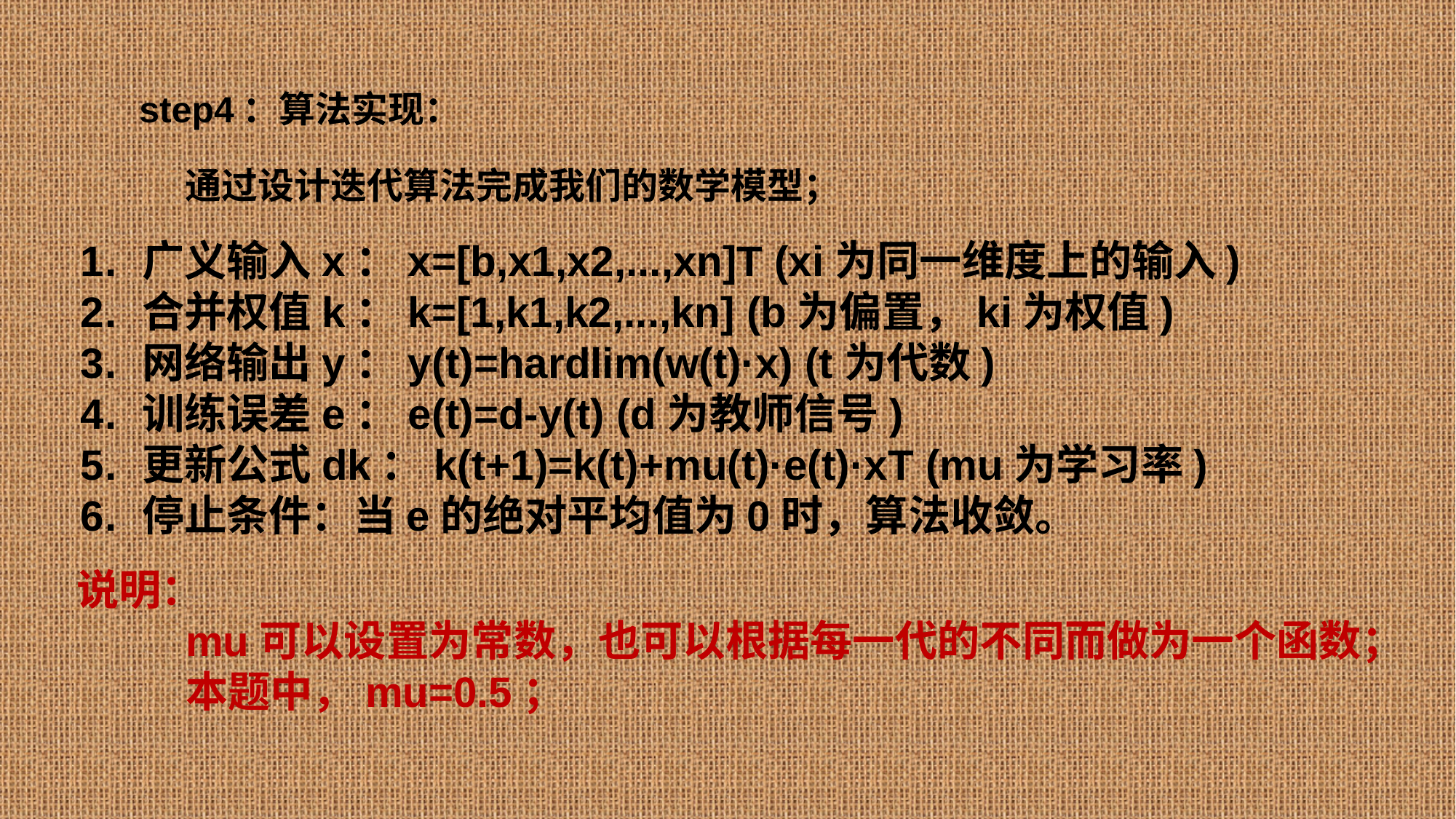

step4：算法实现：
通过设计迭代算法完成我们的数学模型；
广义输入x：x=[b,x1,x2,...,xn]T (xi为同一维度上的输入)
合并权值k：k=[1,k1,k2,...,kn] (b为偏置，ki为权值)
网络输出y：y(t)=hardlim(w(t)·x) (t为代数)
训练误差e：e(t)=d-y(t) (d为教师信号)
更新公式dk：k(t+1)=k(t)+mu(t)·e(t)·xT (mu为学习率)
停止条件：当e的绝对平均值为0时，算法收敛。

说明：
	mu可以设置为常数，也可以根据每一代的不同而做为一个函数；
	本题中，mu=0.5；